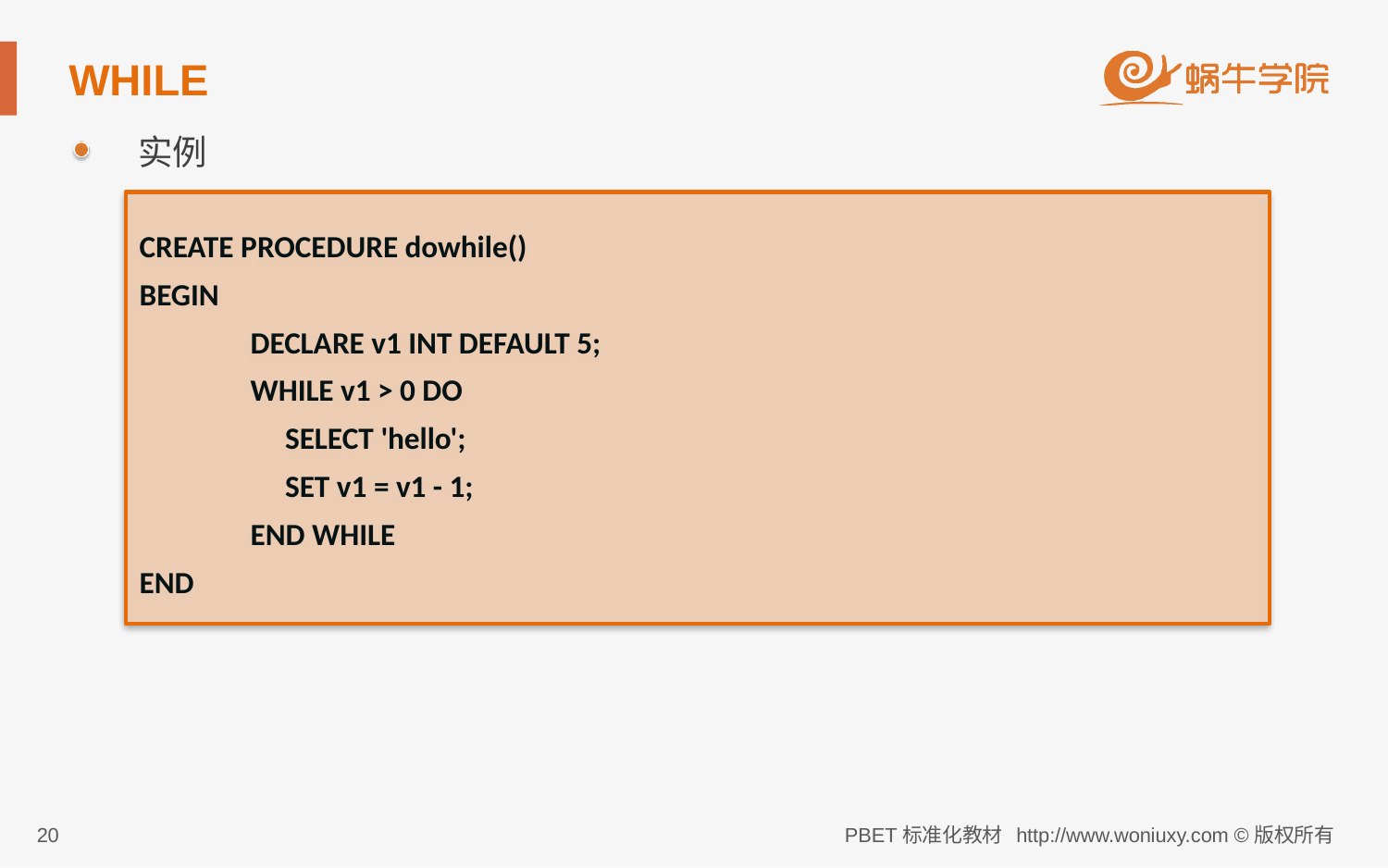

# WHILE
实例

CREATE PROCEDURE dowhile()
BEGIN
                DECLARE v1 INT DEFAULT 5;
                WHILE v1 > 0 DO
                     SELECT 'hello';
                     SET v1 = v1 - 1;
                END WHILE
END